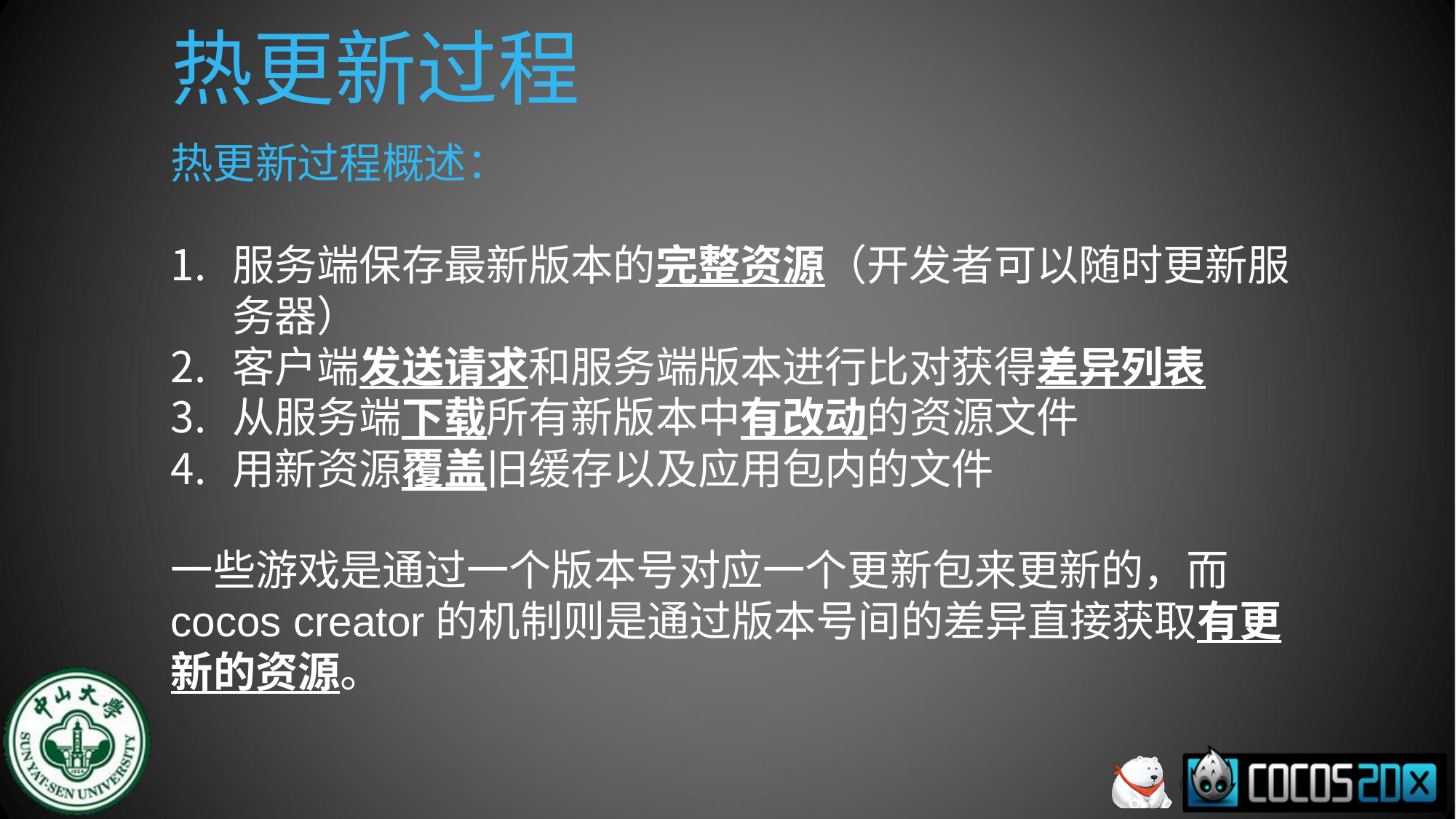

# 热更新过程
热更新过程概述：

服务端保存最新版本的完整资源（开发者可以随时更新服务器）
客户端发送请求和服务端版本进行比对获得差异列表
从服务端下载所有新版本中有改动的资源文件
用新资源覆盖旧缓存以及应用包内的文件

一些游戏是通过一个版本号对应一个更新包来更新的，而cocos creator的机制则是通过版本号间的差异直接获取有更新的资源。